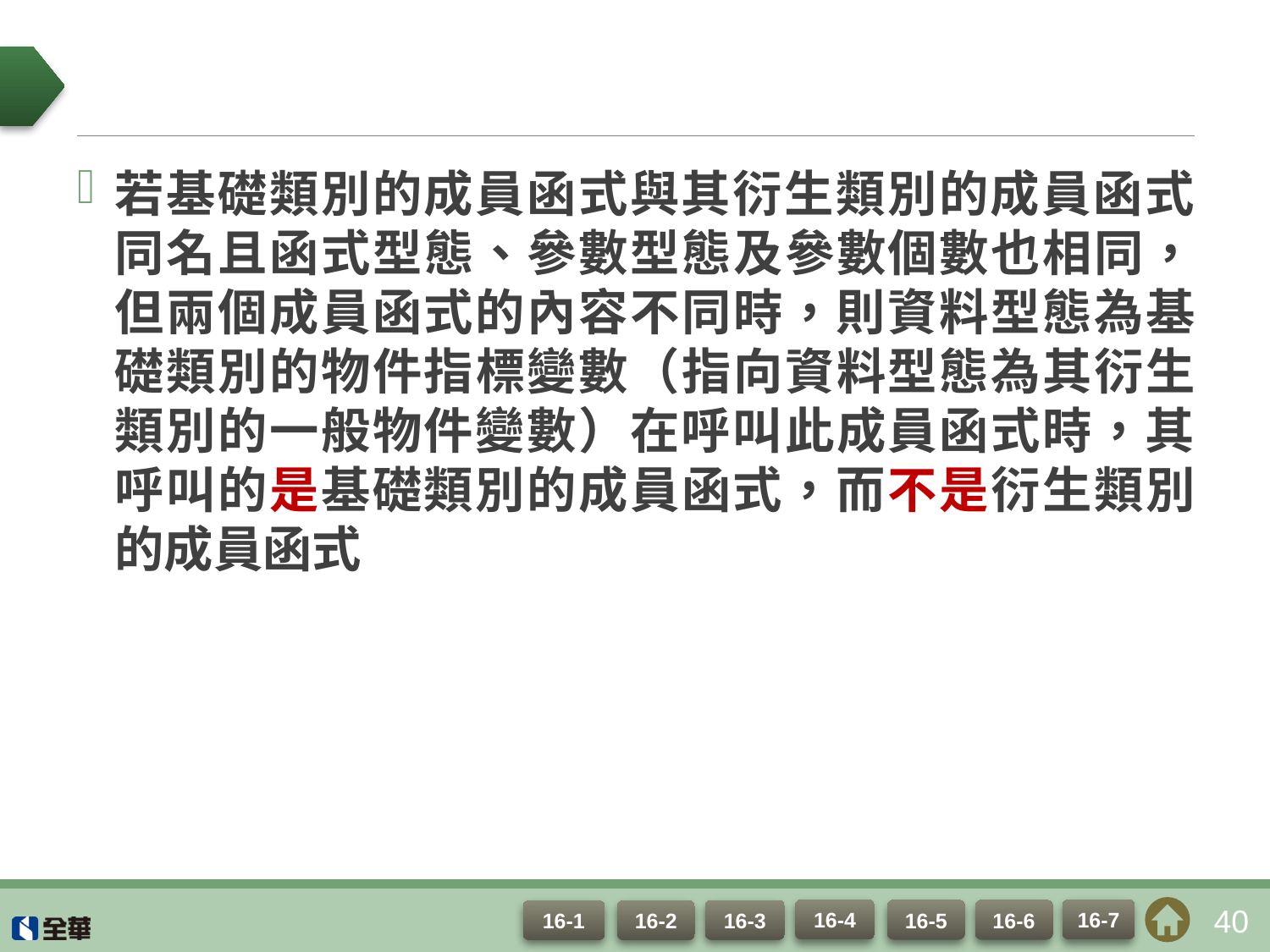

#
若基礎類別的成員函式與其衍生類別的成員函式同名且函式型態、參數型態及參數個數也相同，但兩個成員函式的內容不同時，則資料型態為基礎類別的物件指標變數（指向資料型態為其衍生類別的一般物件變數）在呼叫此成員函式時，其呼叫的是基礎類別的成員函式，而不是衍生類別的成員函式

40